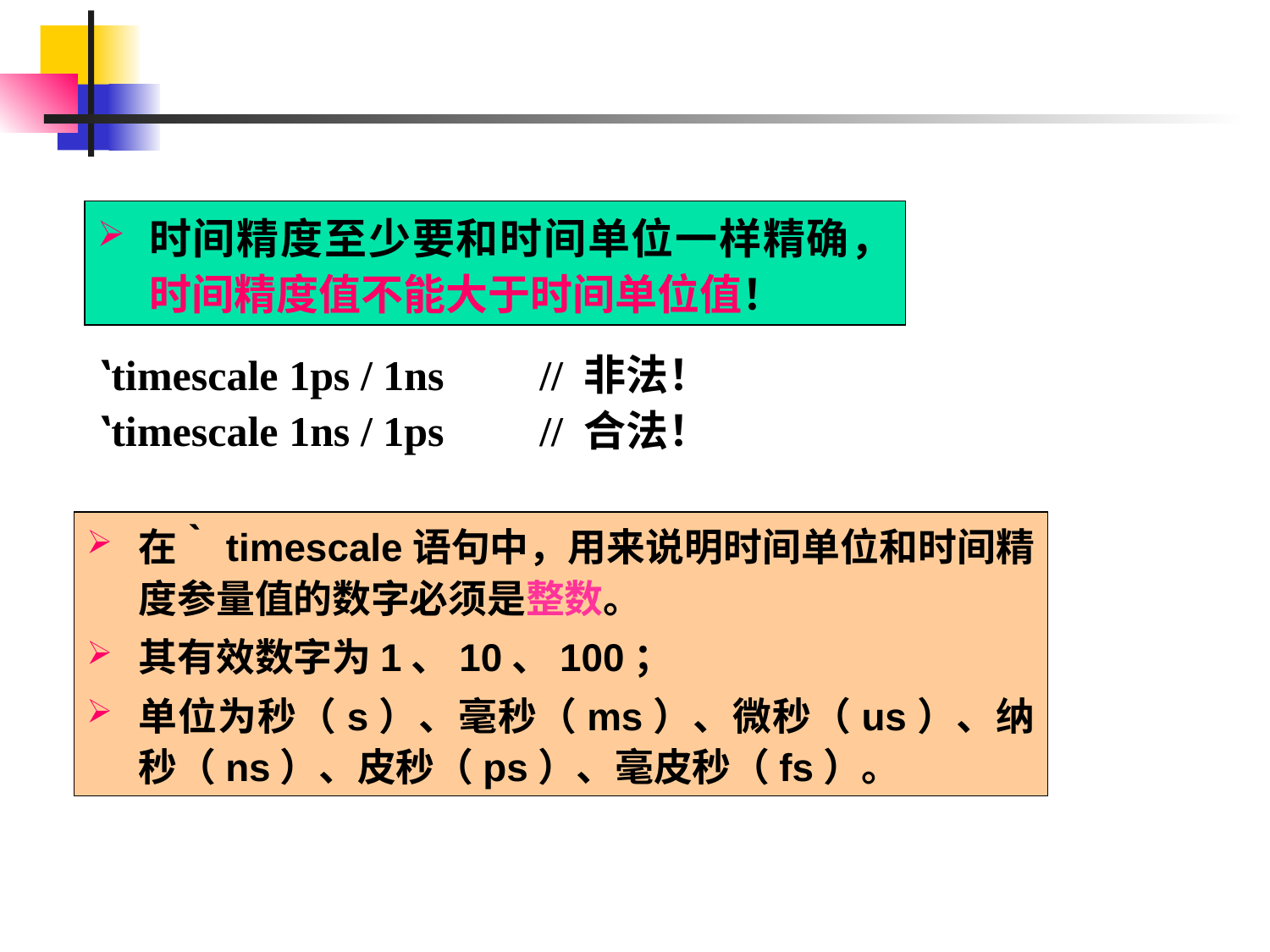

时间精度至少要和时间单位一样精确，时间精度值不能大于时间单位值！
‵timescale 1ps / 1ns         // 非法！
‵timescale 1ns / 1ps         // 合法！

在‵timescale语句中，用来说明时间单位和时间精度参量值的数字必须是整数。
其有效数字为1、10、100；
单位为秒（s）、毫秒（ms）、微秒（us）、纳秒（ns）、皮秒（ps）、毫皮秒（fs）。
# 196